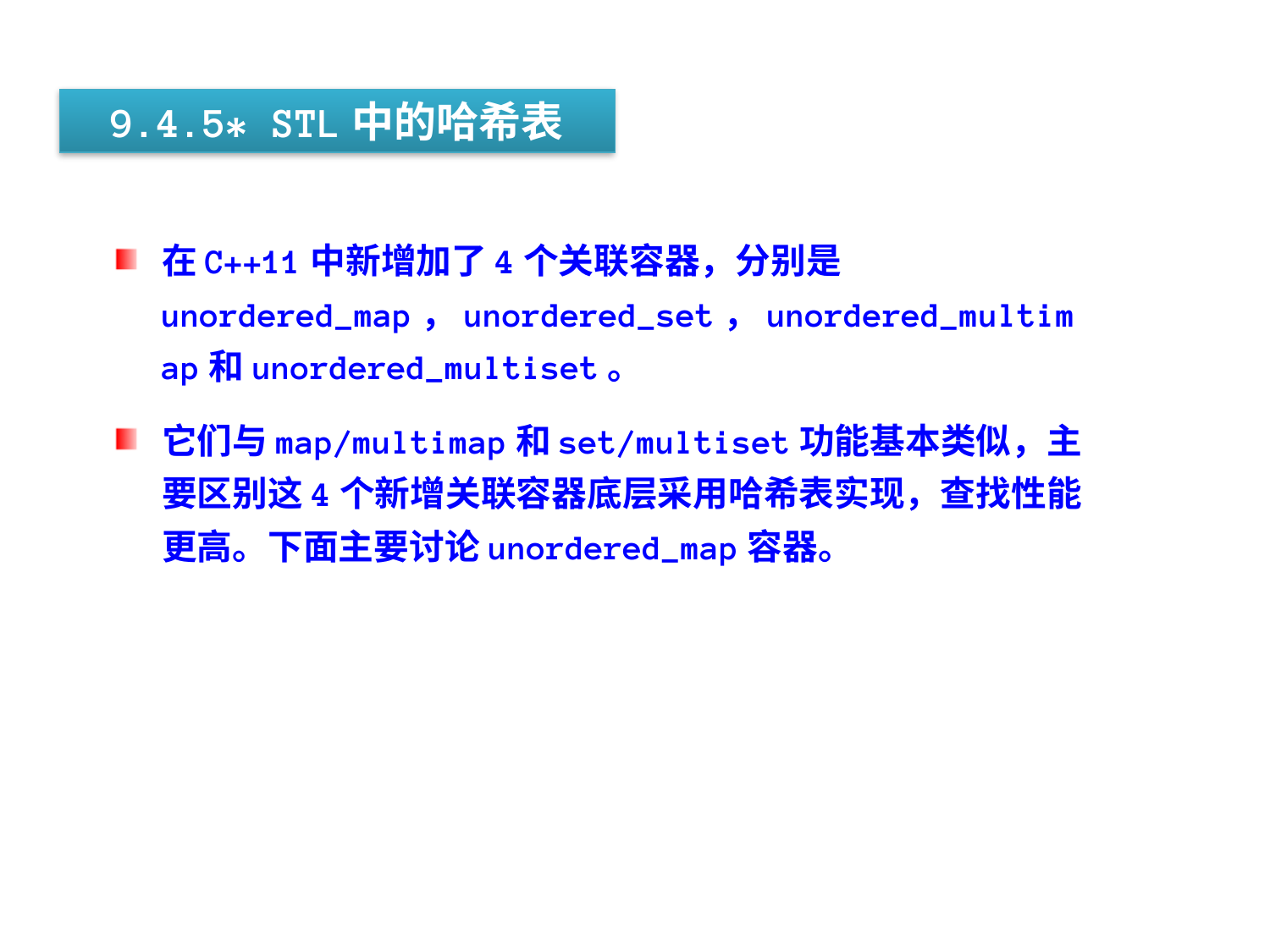

9.4.5* STL中的哈希表
在C++11中新增加了4个关联容器，分别是unordered_map，unordered_set，unordered_multimap和unordered_multiset。
它们与map/multimap和set/multiset功能基本类似，主要区别这4个新增关联容器底层采用哈希表实现，查找性能更高。下面主要讨论unordered_map容器。